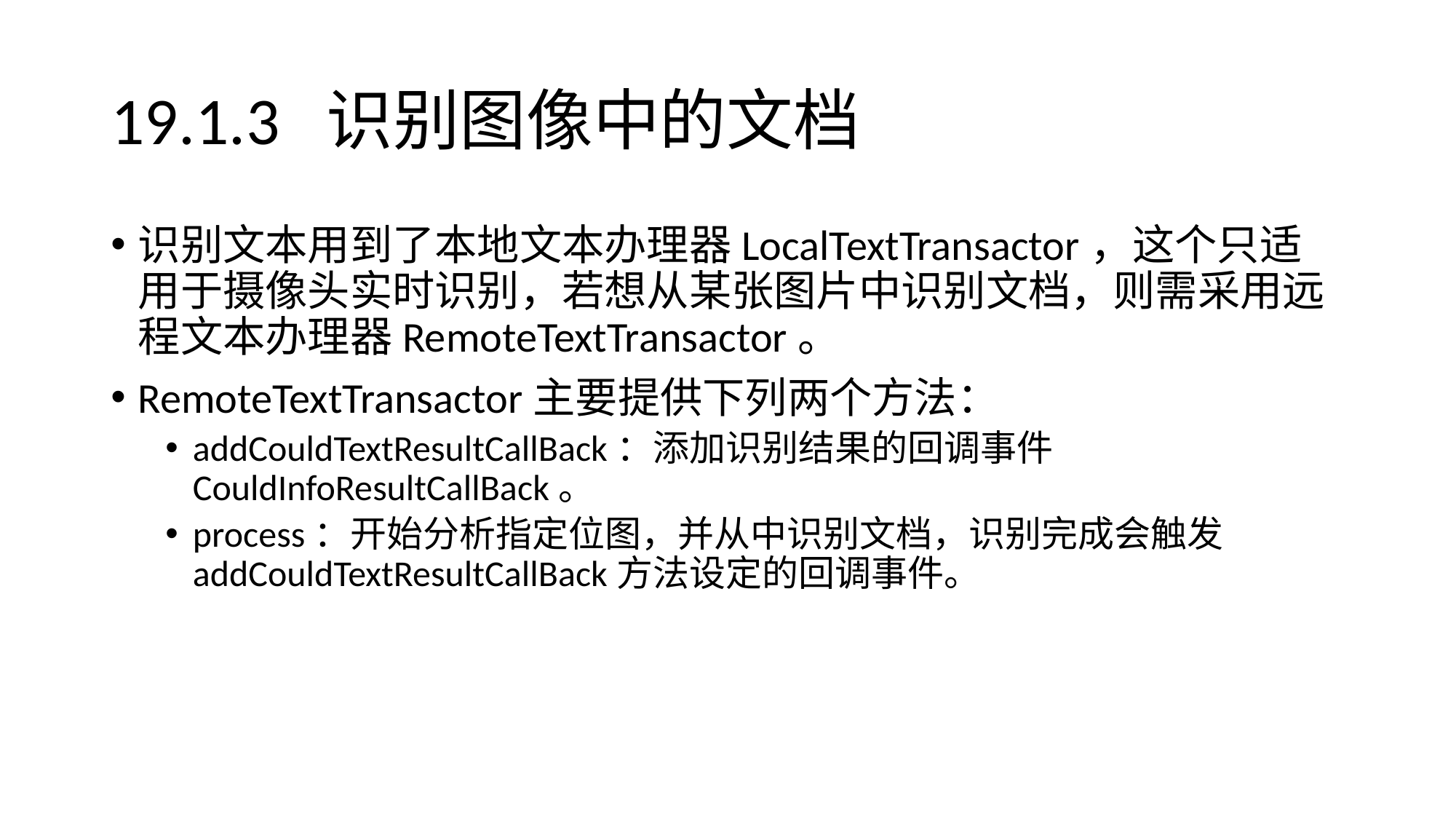

# 19.1.3  识别图像中的文档
识别文本用到了本地文本办理器LocalTextTransactor，这个只适用于摄像头实时识别，若想从某张图片中识别文档，则需采用远程文本办理器RemoteTextTransactor。
RemoteTextTransactor主要提供下列两个方法：
addCouldTextResultCallBack：添加识别结果的回调事件CouldInfoResultCallBack。
process：开始分析指定位图，并从中识别文档，识别完成会触发addCouldTextResultCallBack方法设定的回调事件。